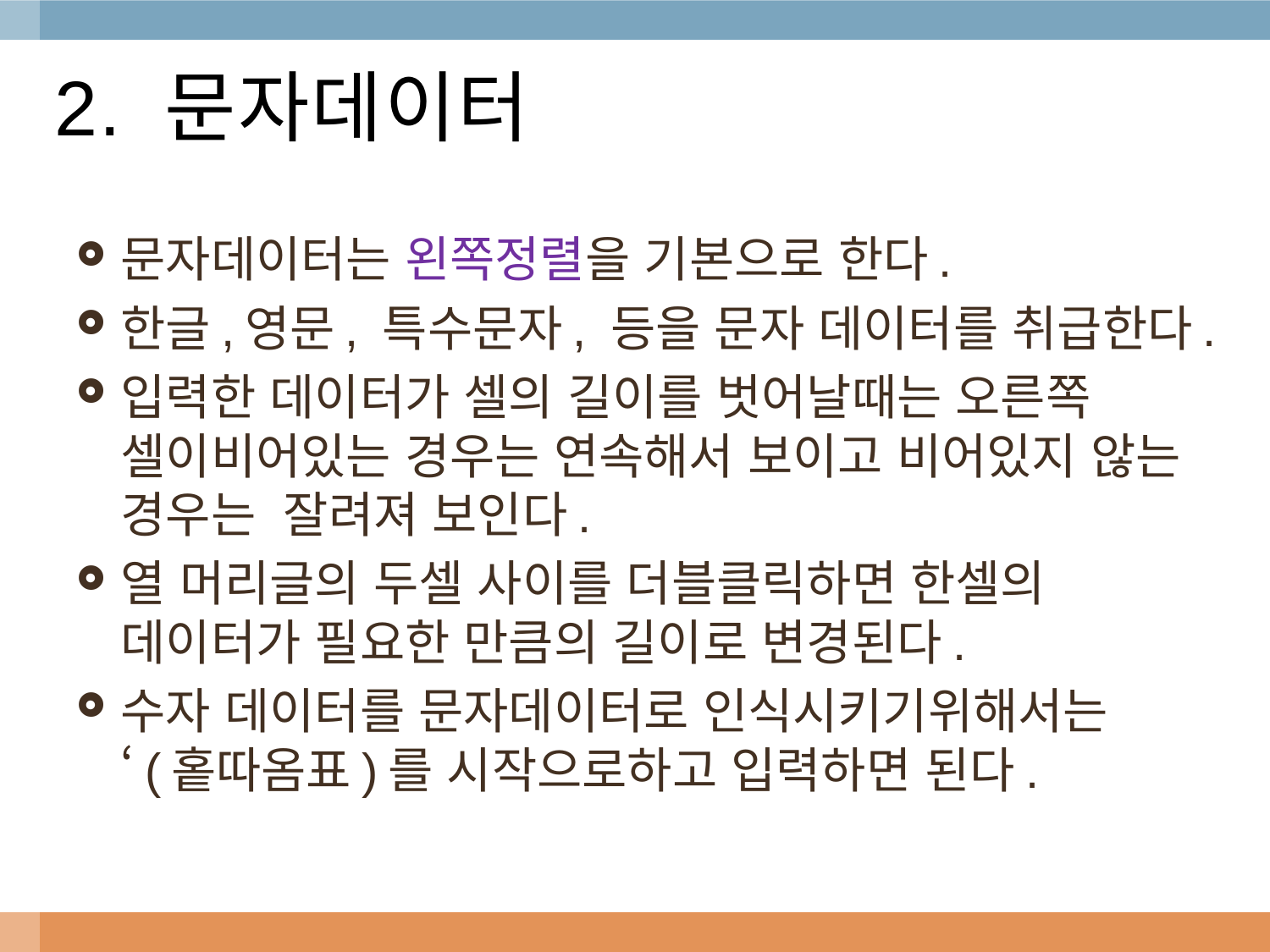

# 2. 문자데이터
문자데이터는 왼쪽정렬을 기본으로 한다.
한글,영문, 특수문자, 등을 문자 데이터를 취급한다.
입력한 데이터가 셀의 길이를 벗어날때는 오른쪽 셀이비어있는 경우는 연속해서 보이고 비어있지 않는 경우는  잘려져 보인다.
열 머리글의 두셀 사이를 더블클릭하면 한셀의 데이터가 필요한 만큼의 길이로 변경된다.
수자 데이터를 문자데이터로 인식시키기위해서는 ‘(홑따옴표)를 시작으로하고 입력하면 된다.